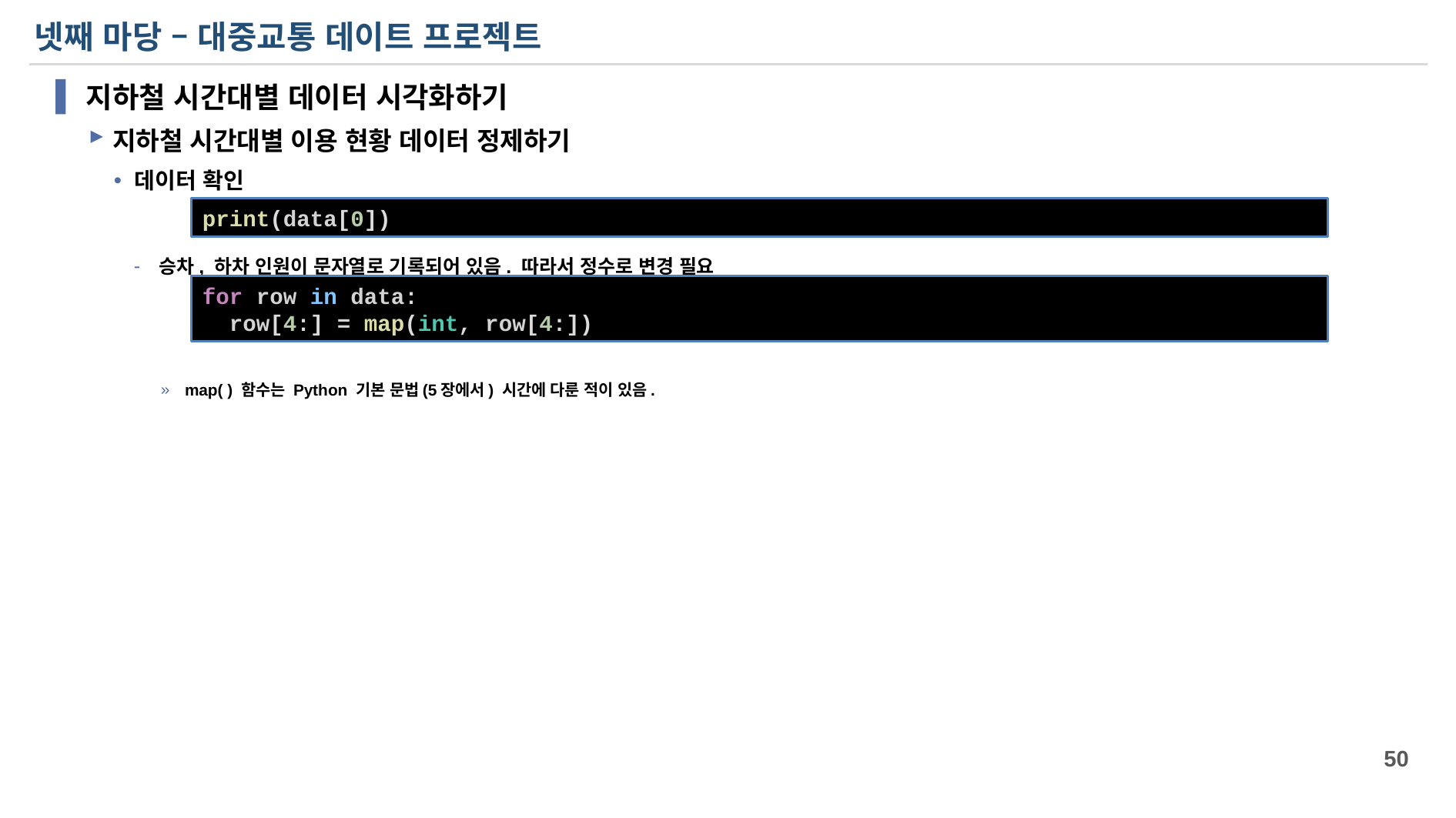

# 넷째 마당 – 대중교통 데이트 프로젝트
지하철 시간대별 데이터 시각화하기
지하철 시간대별 이용 현황 데이터 정제하기
데이터 확인

승차, 하차 인원이 문자열로 기록되어 있음. 따라서 정수로 변경 필요

map( ) 함수는 Python 기본 문법(5장에서) 시간에 다룬 적이 있음.

print(data[0])
for row in data:
  row[4:] = map(int, row[4:])
50